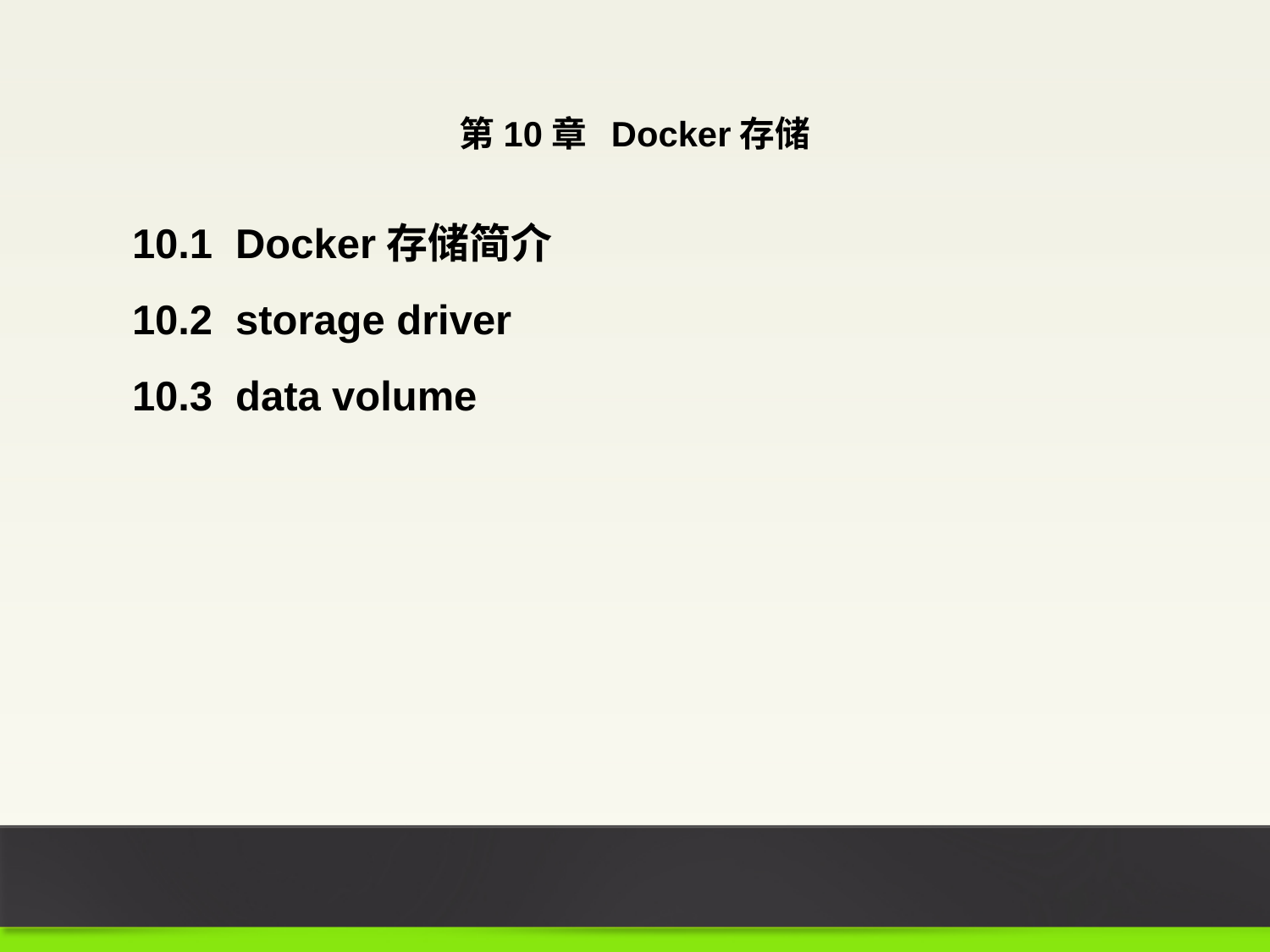

第10章  Docker存储
10.1  Docker存储简介
10.2  storage driver
10.3  data volume